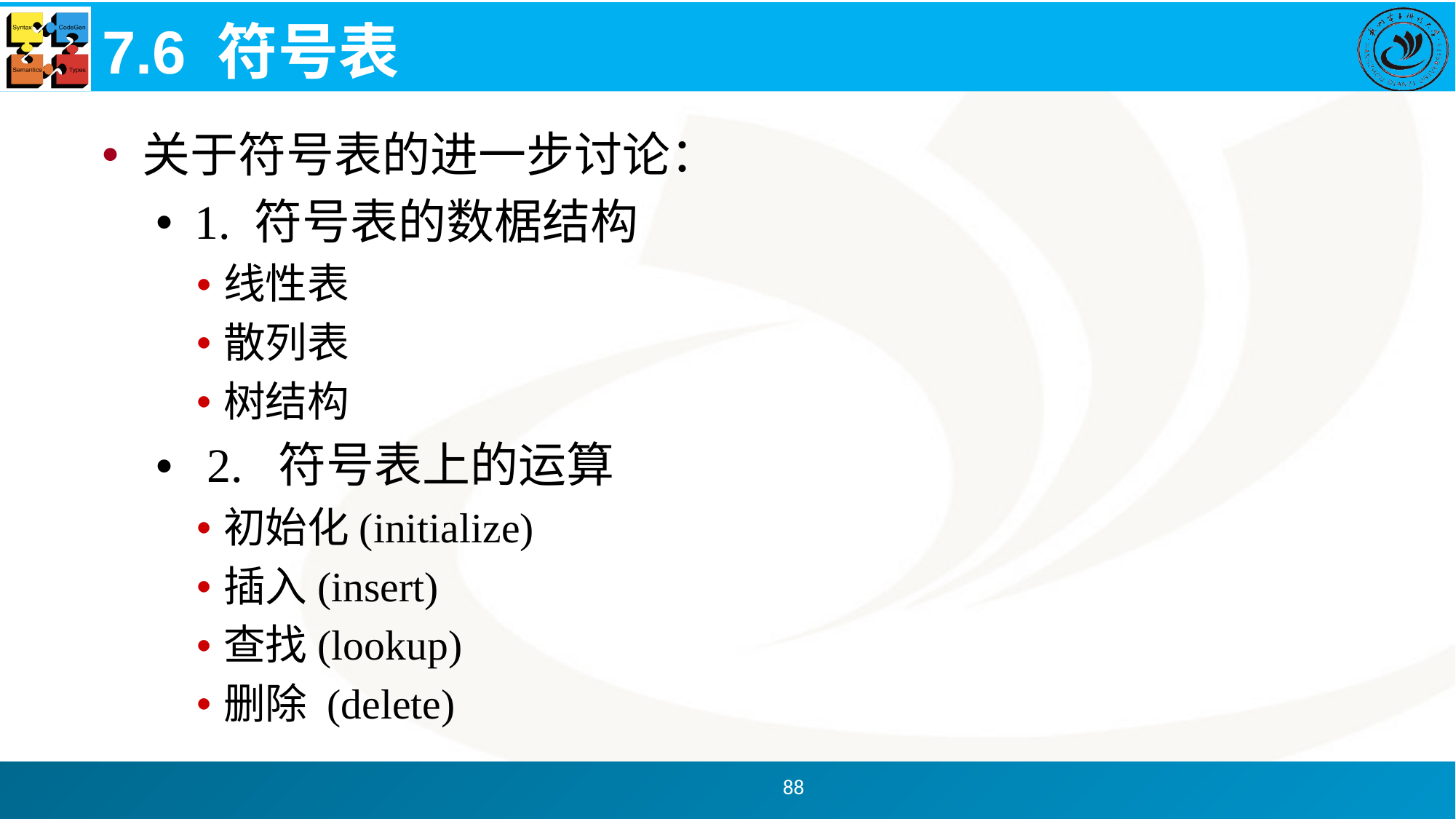

# 7.6 符号表
关于符号表的进一步讨论：
 1. 符号表的数椐结构
线性表
散列表
树结构
  2.  符号表上的运算
初始化(initialize)
插入(insert)
查找(lookup)
删除 (delete)
88